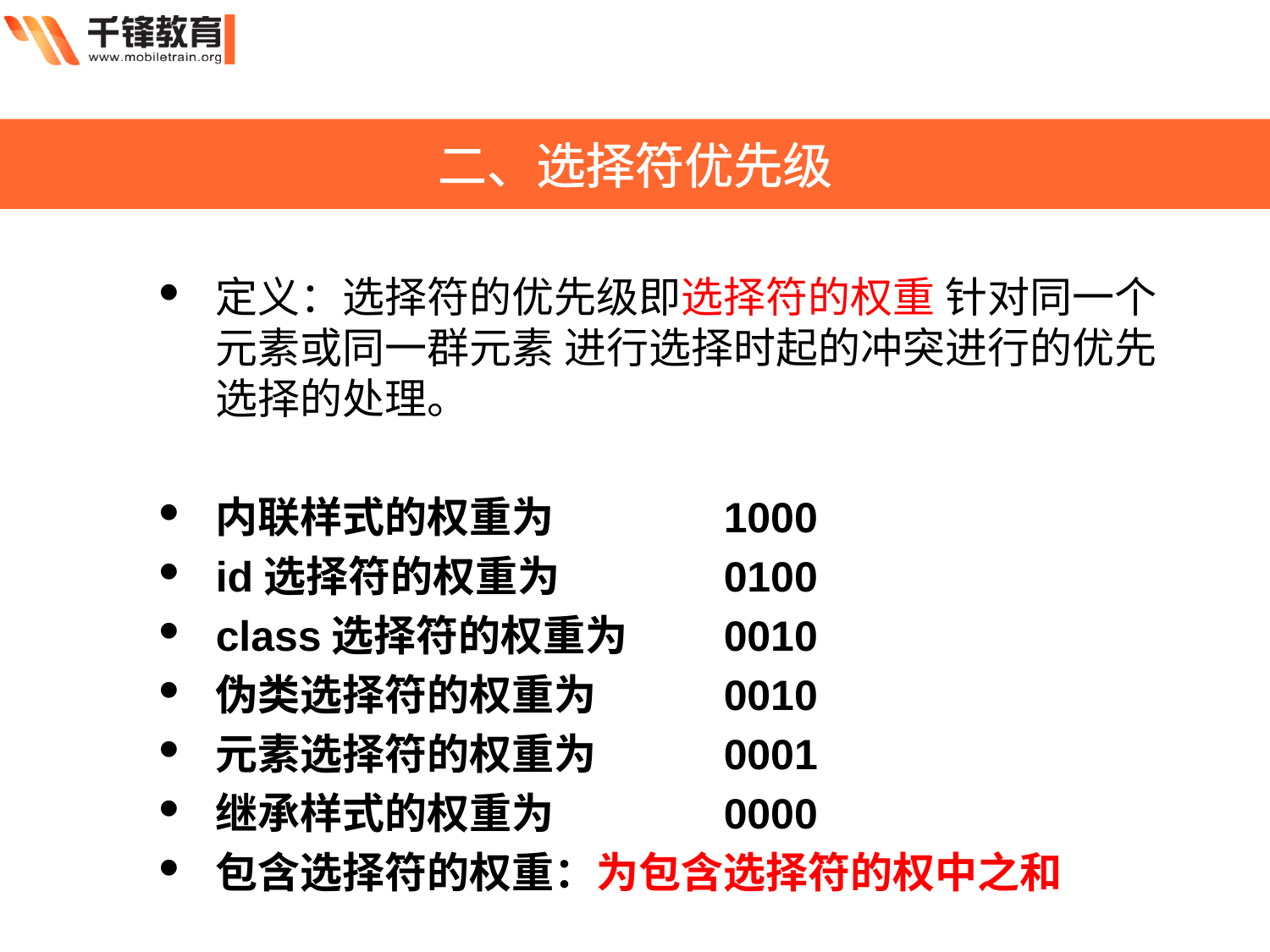

二、选择符优先级
定义：选择符的优先级即选择符的权重 针对同一个元素或同一群元素 进行选择时起的冲突进行的优先选择的处理。

内联样式的权重为      	1000
id选择符的权重为       	0100
class选择符的权重为 	0010
伪类选择符的权重为 	0010
元素选择符的权重为 	0001
继承样式的权重为 		0000
包含选择符的权重：为包含选择符的权中之和